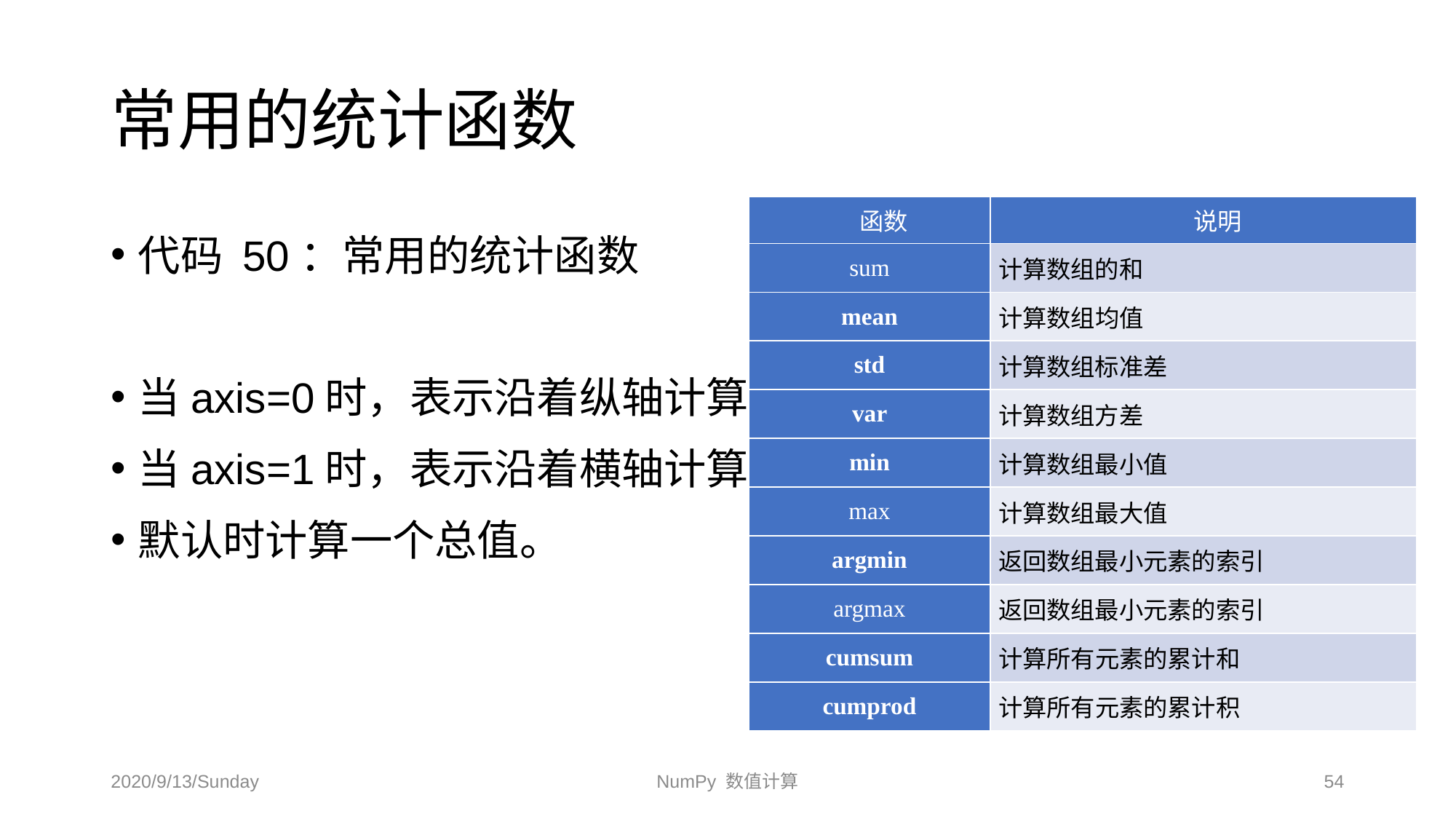

# 常用的统计函数
| 函数 | 说明 |
| --- | --- |
| sum | 计算数组的和 |
| mean | 计算数组均值 |
| std | 计算数组标准差 |
| var | 计算数组方差 |
| min | 计算数组最小值 |
| max | 计算数组最大值 |
| argmin | 返回数组最小元素的索引 |
| argmax | 返回数组最小元素的索引 |
| cumsum | 计算所有元素的累计和 |
| cumprod | 计算所有元素的累计积 |
代码 50：常用的统计函数

当axis=0时，表示沿着纵轴计算。
当axis=1时，表示沿着横轴计算。
默认时计算一个总值。

2020/9/13/Sunday
NumPy 数值计算
54